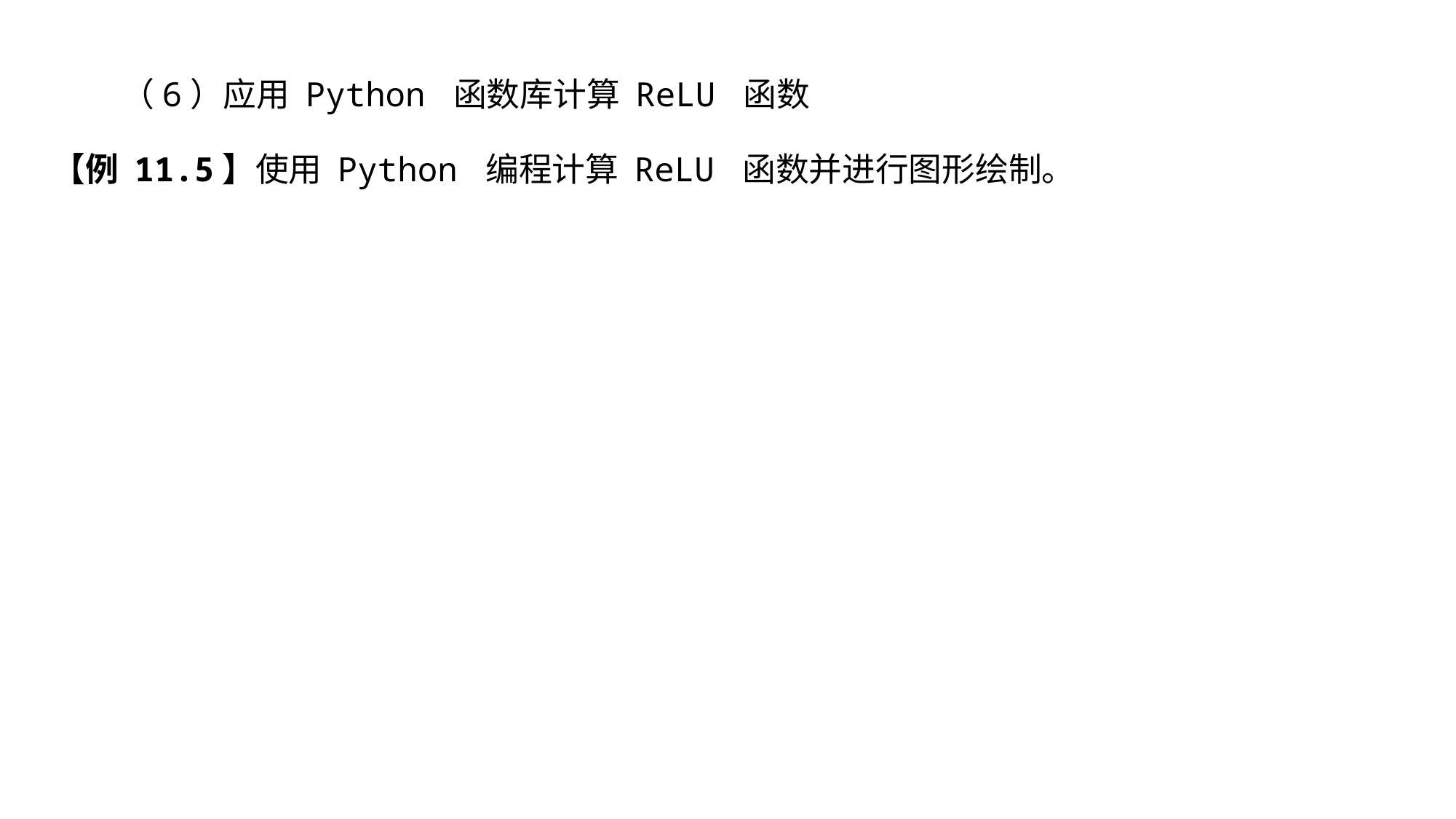

（6）应用 Python 函数库计算 ReLU 函数
【例 11.5】使用 Python 编程计算 ReLU 函数并进行图形绘制。